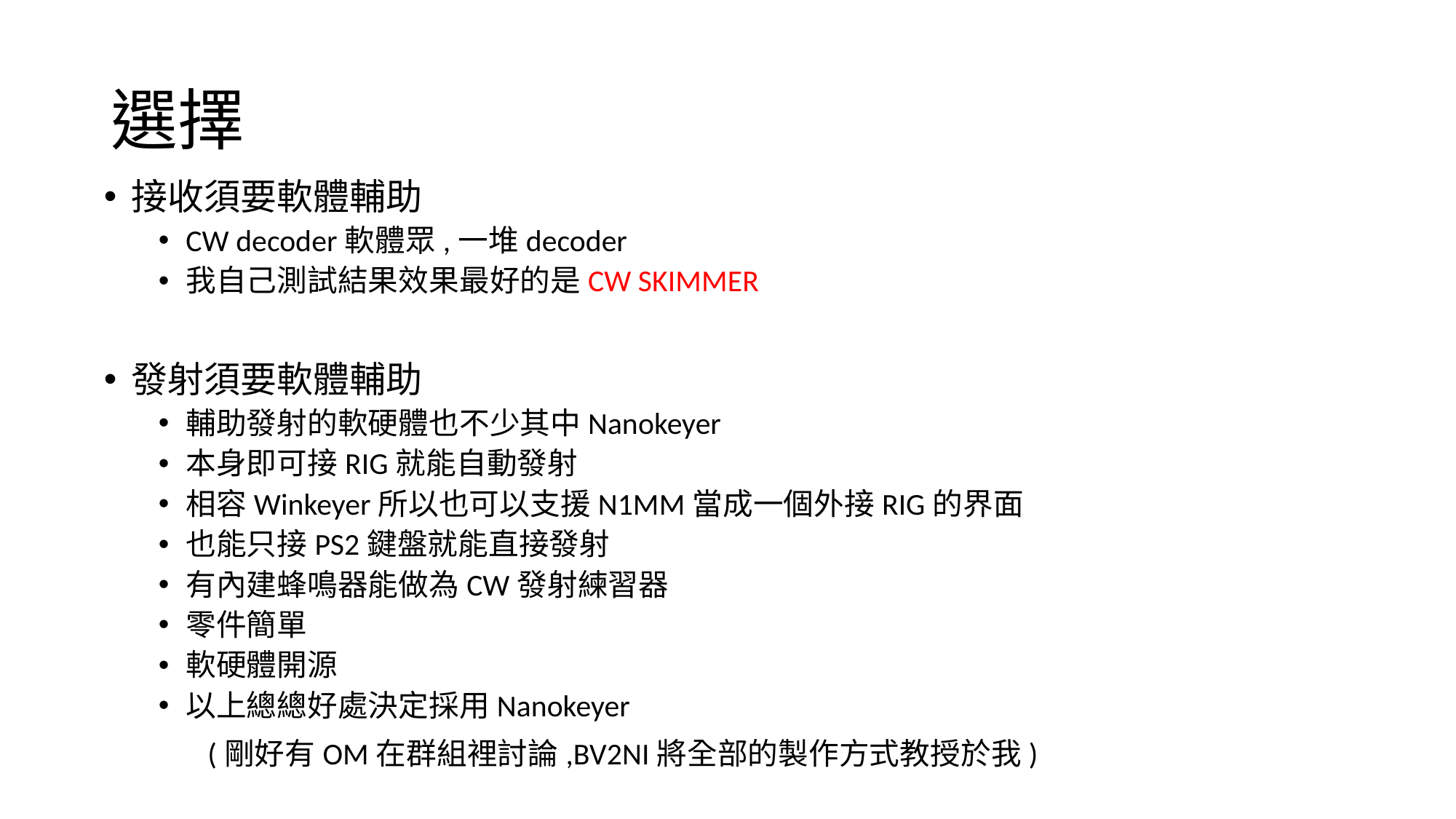

# 選擇
接收須要軟體輔助
CW decoder軟體眾,一堆decoder
我自己測試結果效果最好的是CW SKIMMER

發射須要軟體輔助
輔助發射的軟硬體也不少其中Nanokeyer
本身即可接RIG就能自動發射
相容Winkeyer所以也可以支援N1MM當成一個外接RIG的界面
也能只接PS2鍵盤就能直接發射
有內建蜂鳴器能做為CW發射練習器
零件簡單
軟硬體開源
以上總總好處決定採用Nanokeyer
               (剛好有OM在群組裡討論,BV2NI將全部的製作方式教授於我)